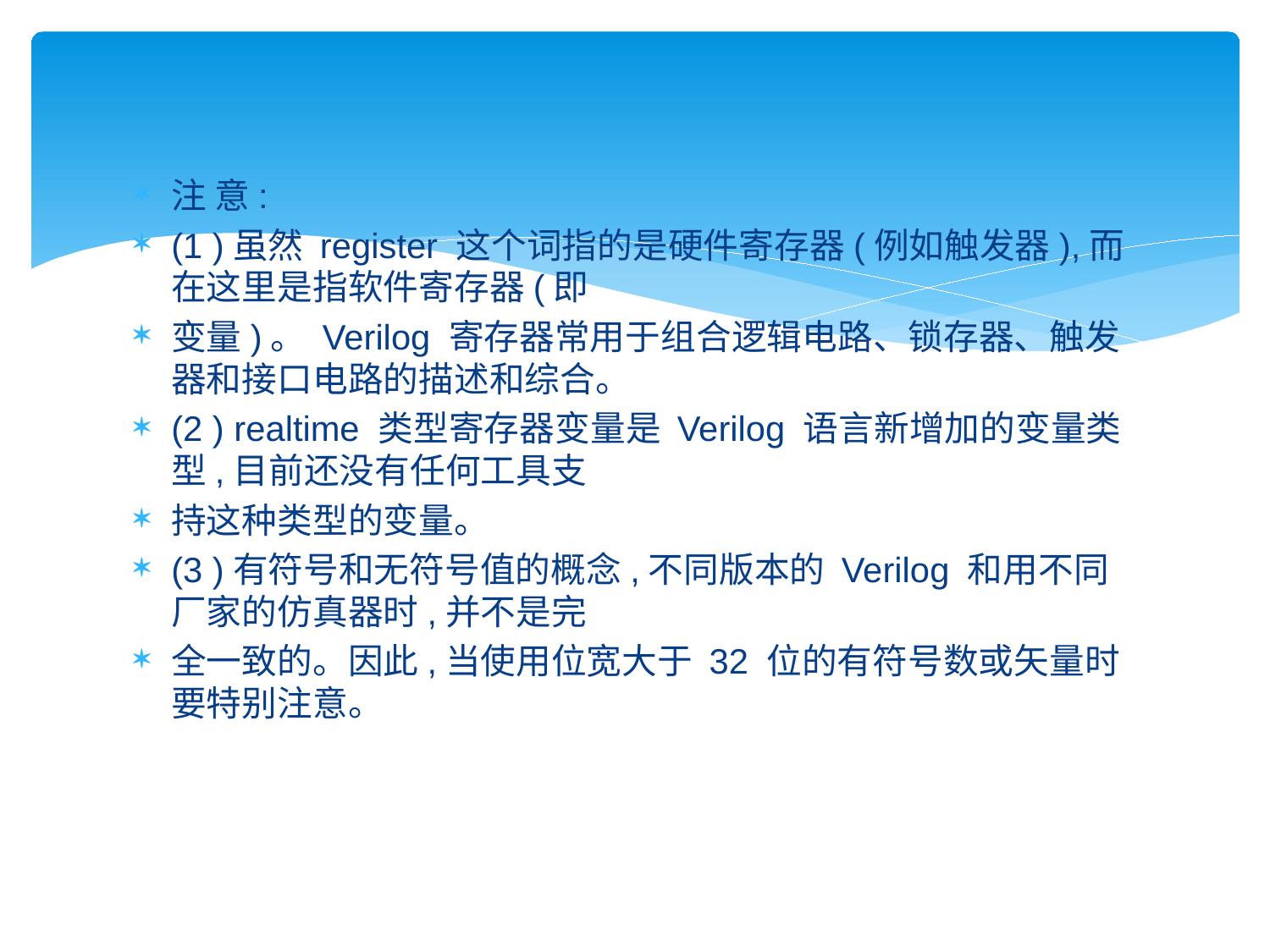

#
注 意:
(1 )虽然 register 这个词指的是硬件寄存器(例如触发器),而在这里是指软件寄存器(即
变量)。 Verilog 寄存器常用于组合逻辑电路、锁存器、触发器和接口电路的描述和综合。
(2 ) realtime 类型寄存器变量是 Verilog 语言新增加的变量类型,目前还没有任何工具支
持这种类型的变量。
(3 )有符号和无符号值的概念,不同版本的 Verilog 和用不同厂家的仿真器时,并不是完
全一致的。因此,当使用位宽大于 32 位的有符号数或矢量时要特别注意。